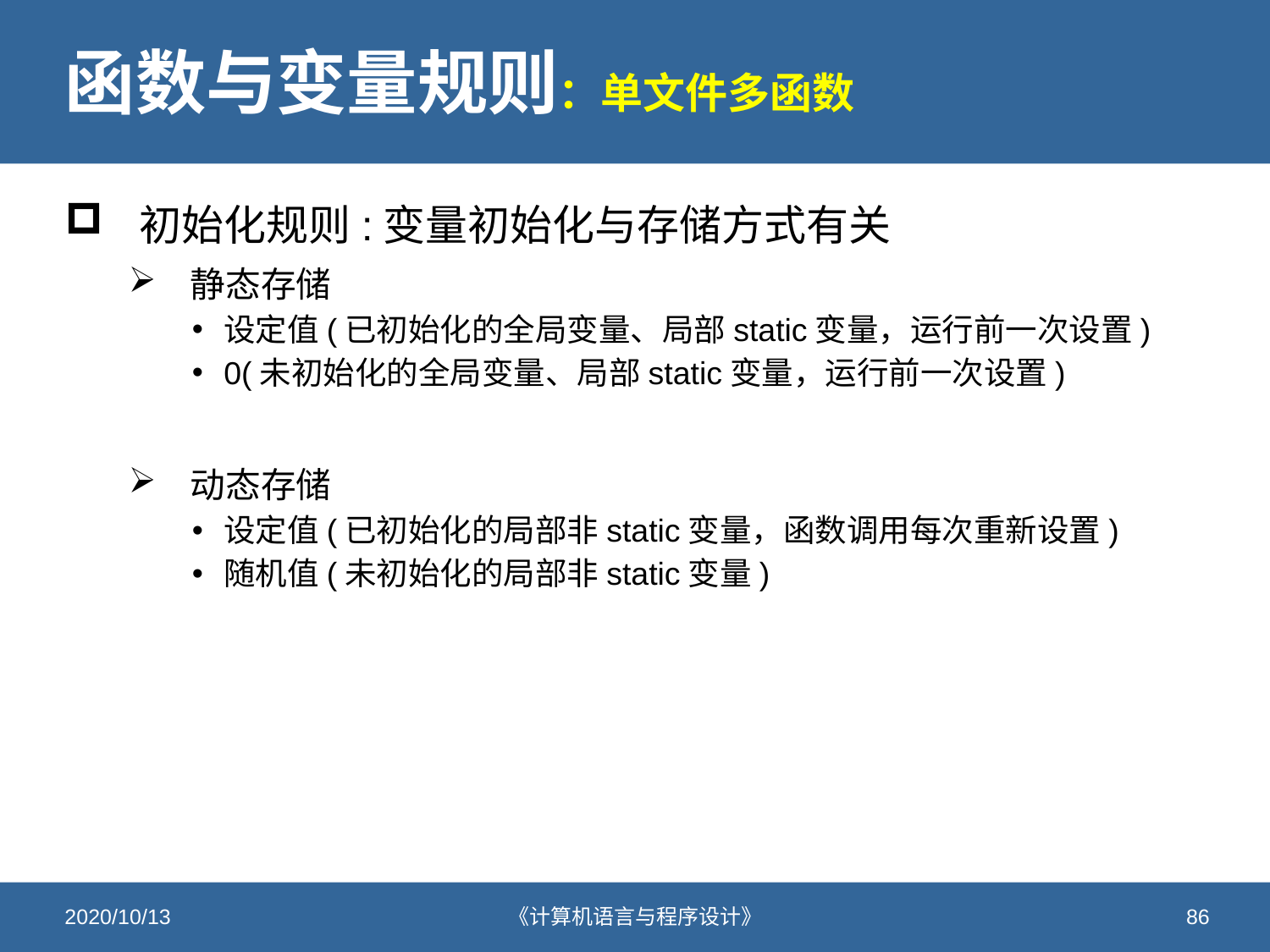

# 函数与变量规则：单文件多函数
初始化规则:变量初始化与存储方式有关
静态存储
设定值(已初始化的全局变量、局部static变量，运行前一次设置)
0(未初始化的全局变量、局部static变量，运行前一次设置)

动态存储
设定值(已初始化的局部非static变量，函数调用每次重新设置)
随机值(未初始化的局部非static变量)

2020/10/13
《计算机语言与程序设计》
86